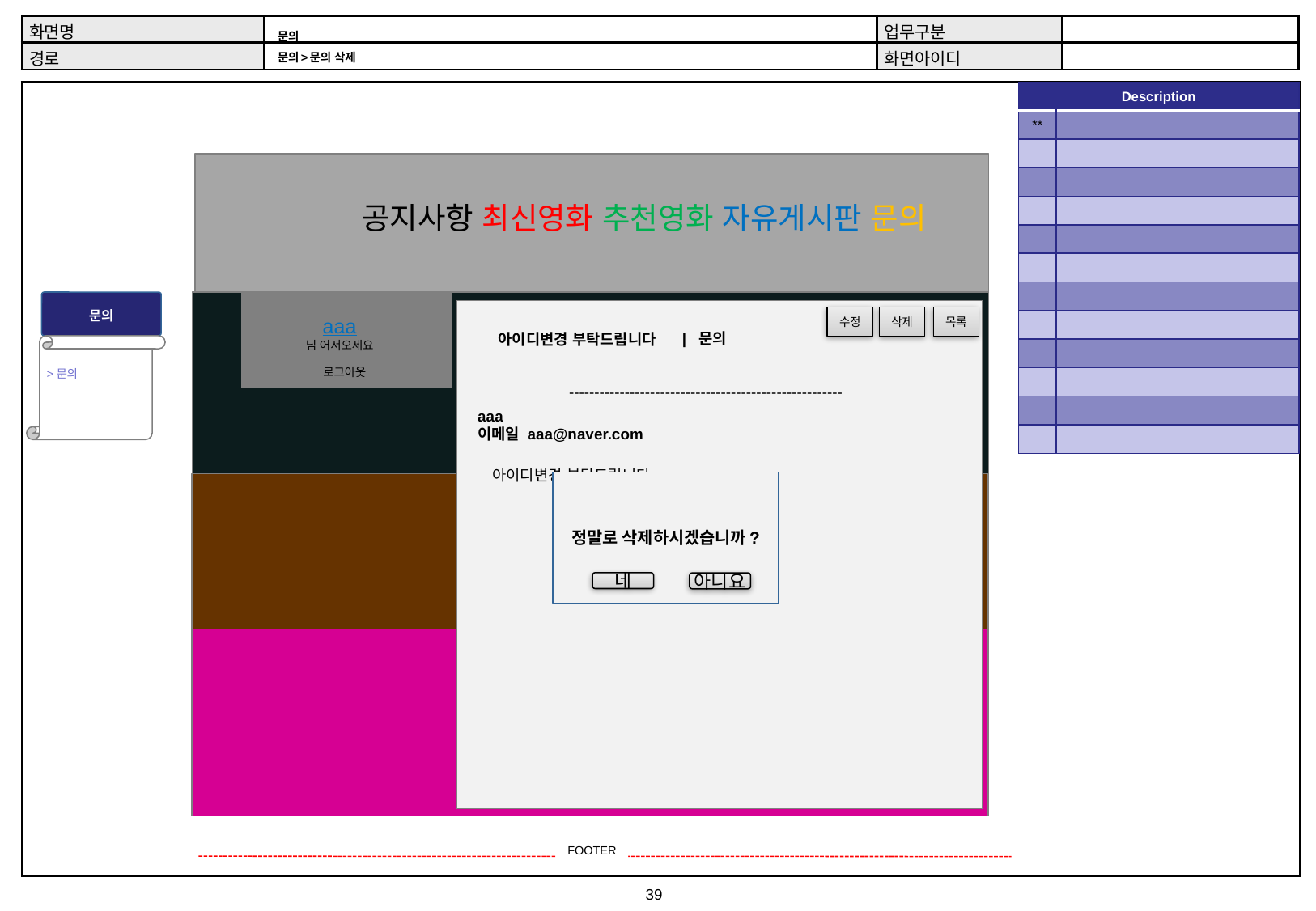

# 문의 문의>문의 삭제
| Description |  |
| --- | --- |
| \*\* |  |
|  |  |
|  |  |
|  |  |
|  |  |
|  |  |
|  |  |
|  |  |
|  |  |
|  |  |
|  |  |
|  |  |

공지사항 최신영화 추천영화 자유게시판 문의

문의

수정
삭제
목록
aaa
님 어서오세요
|  문의
아이디변경 부탁드립니다

>문의
로그아웃
------------------------------------------------------
aaa
이메일 aaa@naver.com
아이디변경 부탁드립니다
정말로 삭제하시겠습니까?

네
아니요